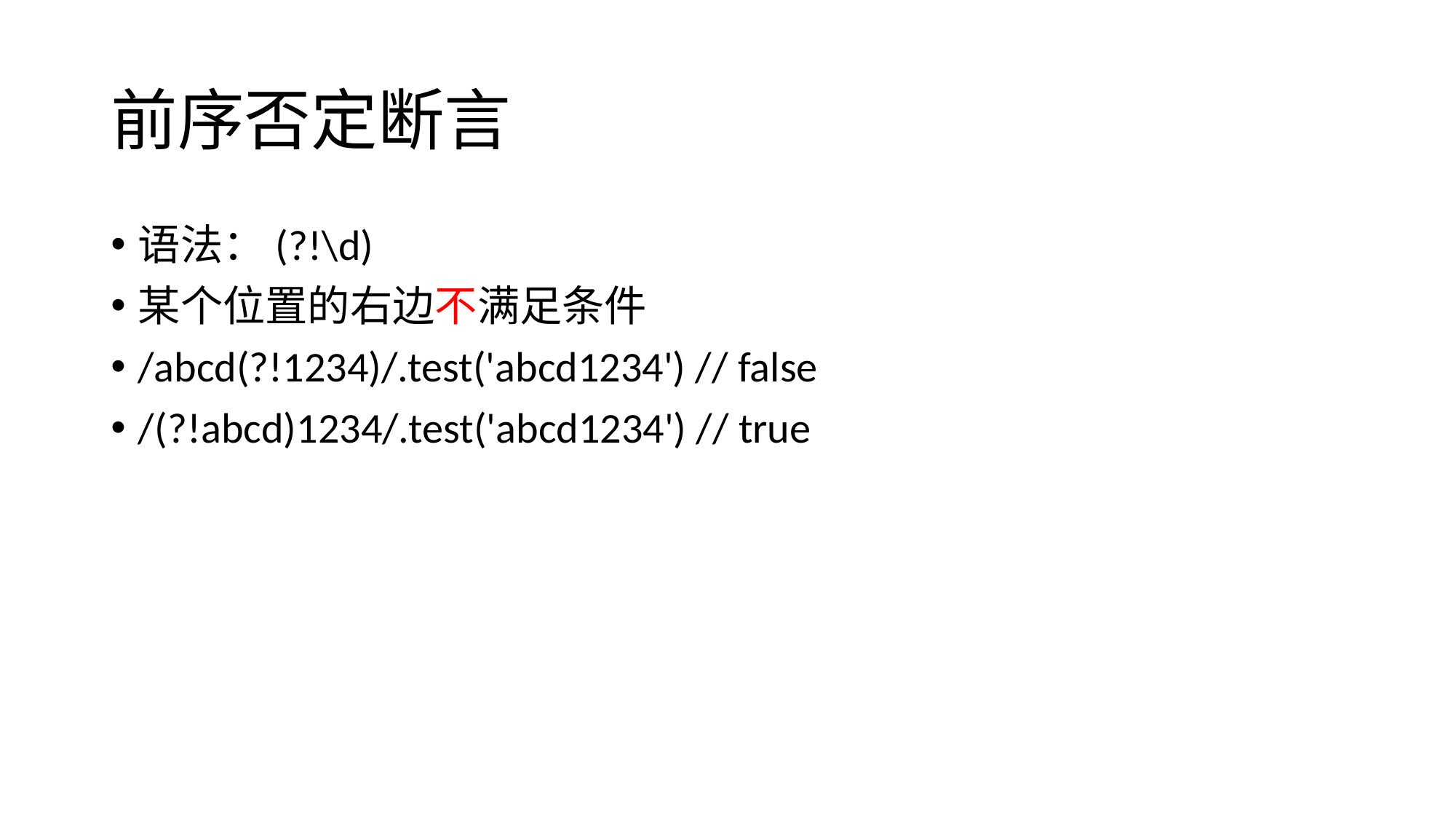

# 前序否定断言
语法：(?!\d)
某个位置的右边不满足条件
/abcd(?!1234)/.test('abcd1234') // false
/(?!abcd)1234/.test('abcd1234') // true